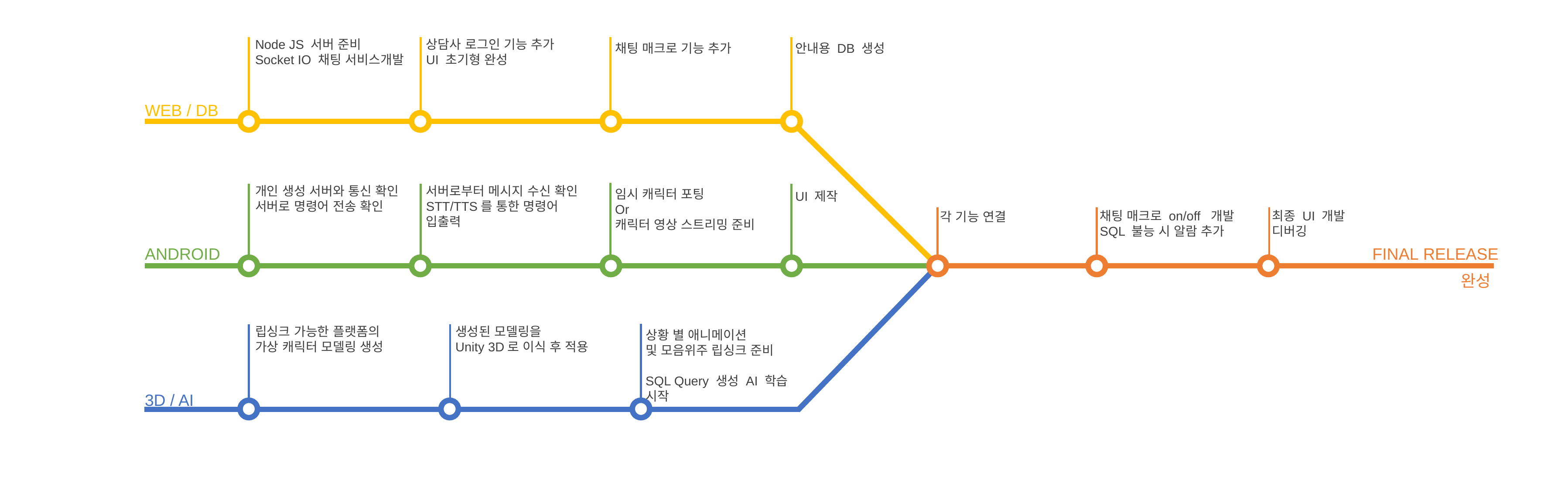

Node JS 서버 준비
Socket IO 채팅 서비스개발
상담사 로그인 기능 추가
UI 초기형 완성
채팅 매크로 기능 추가
안내용 DB 생성
WEB / DB

개인 생성 서버와 통신 확인
서버로 명령어 전송 확인

서버로부터 메시지 수신 확인
STT/TTS를 통한 명령어 입출력
임시 캐릭터 포팅
Or
캐릭터 영상 스트리밍 준비
UI 제작
채팅 매크로 on/off  개발
SQL 불능 시 알람 추가
최종 UI 개발
디버깅
각 기능 연결
ANDROID
FINAL RELEASE

완성
립싱크 가능한 플랫폼의
가상 캐릭터 모델링 생성
생성된 모델링을
Unity 3D로 이식 후 적용
상황 별 애니메이션
및 모음위주 립싱크 준비

SQL Query 생성 AI 학습 시작
3D / AI